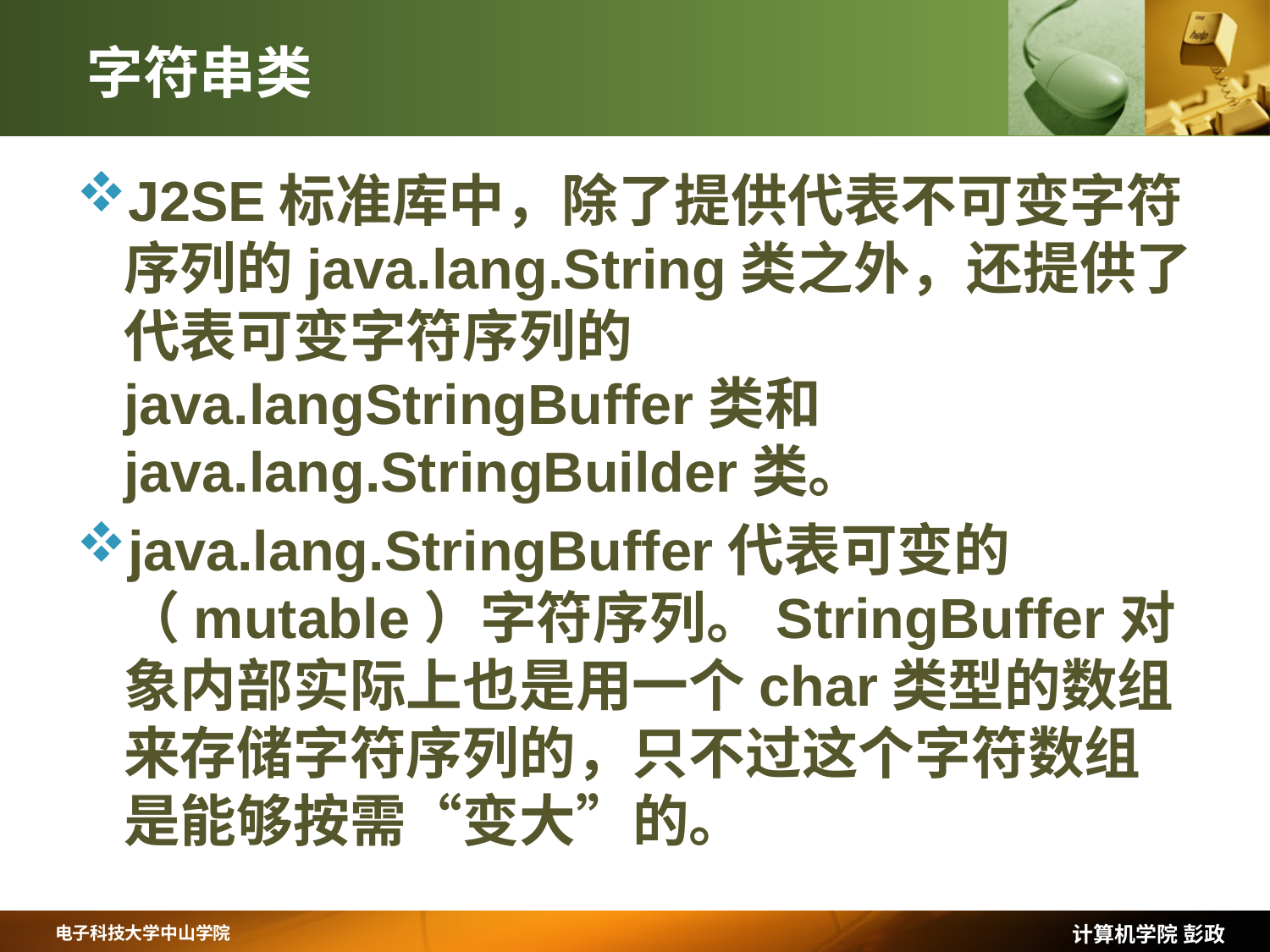

# 字符串类
J2SE标准库中，除了提供代表不可变字符序列的java.lang.String类之外，还提供了代表可变字符序列的java.langStringBuffer类和java.lang.StringBuilder类。
java.lang.StringBuffer代表可变的（mutable）字符序列。StringBuffer对象内部实际上也是用一个char类型的数组来存储字符序列的，只不过这个字符数组是能够按需“变大”的。
计算机学院 彭政
电子科技大学中山学院